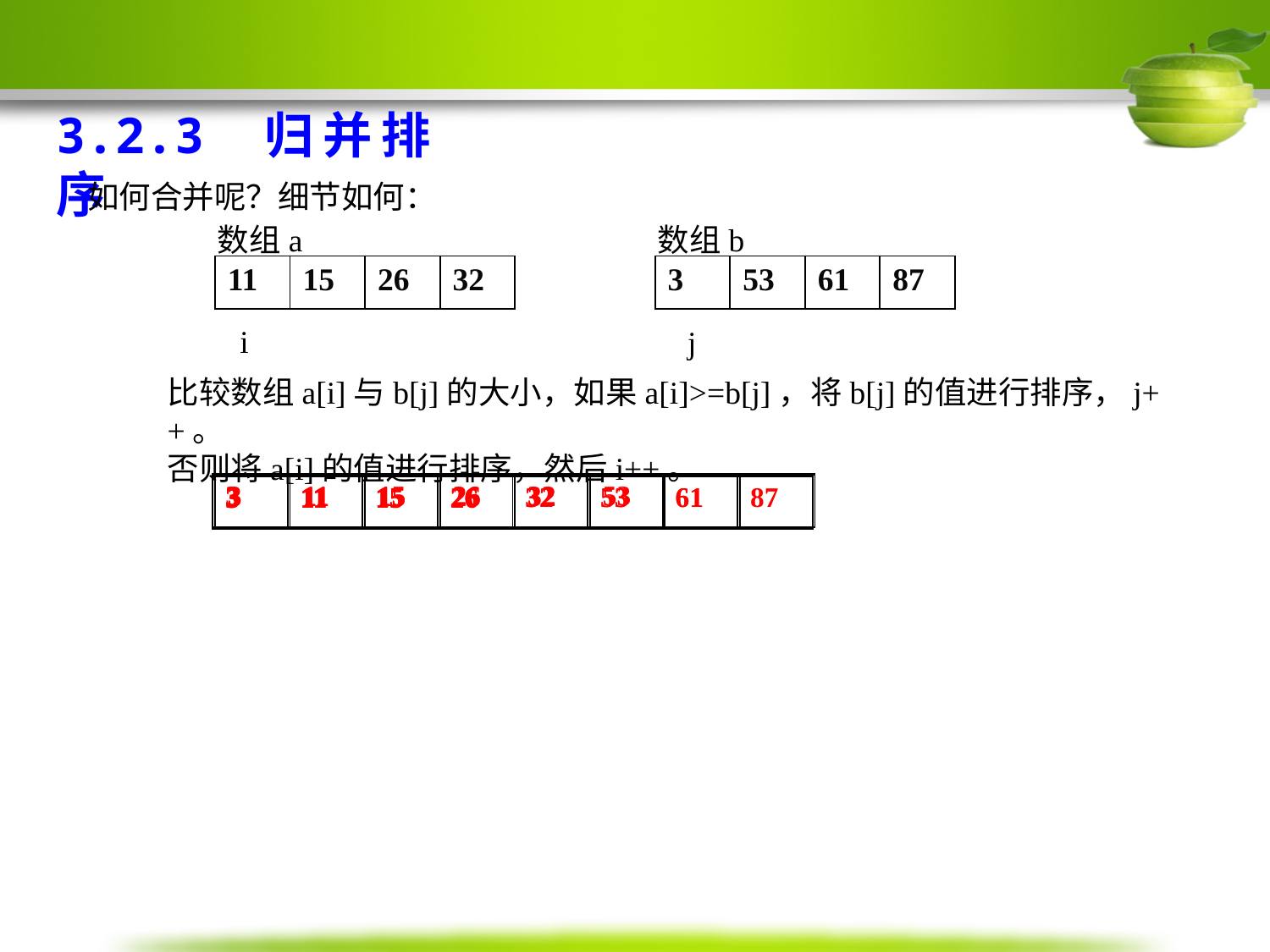

3.2.3 归并排序
如何合并呢？细节如何：
数组b
数组a
| 11 | 15 | 26 | 32 |
| --- | --- | --- | --- |
| 3 | 53 | 61 | 87 |
| --- | --- | --- | --- |
i
j
比较数组a[i]与b[j]的大小，如果a[i]>=b[j]，将b[j]的值进行排序，j++。
否则将a[i]的值进行排序，然后i++。
| 3 |  |  |  |  |  |  |  |
| --- | --- | --- | --- | --- | --- | --- | --- |
| 3 | 11 | 15 | 26 | 32 | 53 |  |  |
| --- | --- | --- | --- | --- | --- | --- | --- |
| 3 | 11 | 15 | 26 | 32 |  |  |  |
| --- | --- | --- | --- | --- | --- | --- | --- |
| 3 | 11 | 15 | 26 | 32 | 53 | 61 |  |
| --- | --- | --- | --- | --- | --- | --- | --- |
|  |  |  |  |  |  |  |  |
| --- | --- | --- | --- | --- | --- | --- | --- |
| 3 | 11 | 15 |  |  |  |  |  |
| --- | --- | --- | --- | --- | --- | --- | --- |
| 3 | 11 | 15 | 26 | 32 | 53 | 61 | 87 |
| --- | --- | --- | --- | --- | --- | --- | --- |
| 3 | 11 |  |  |  |  |  |  |
| --- | --- | --- | --- | --- | --- | --- | --- |
| 3 | 11 | 15 | 26 |  |  |  |  |
| --- | --- | --- | --- | --- | --- | --- | --- |